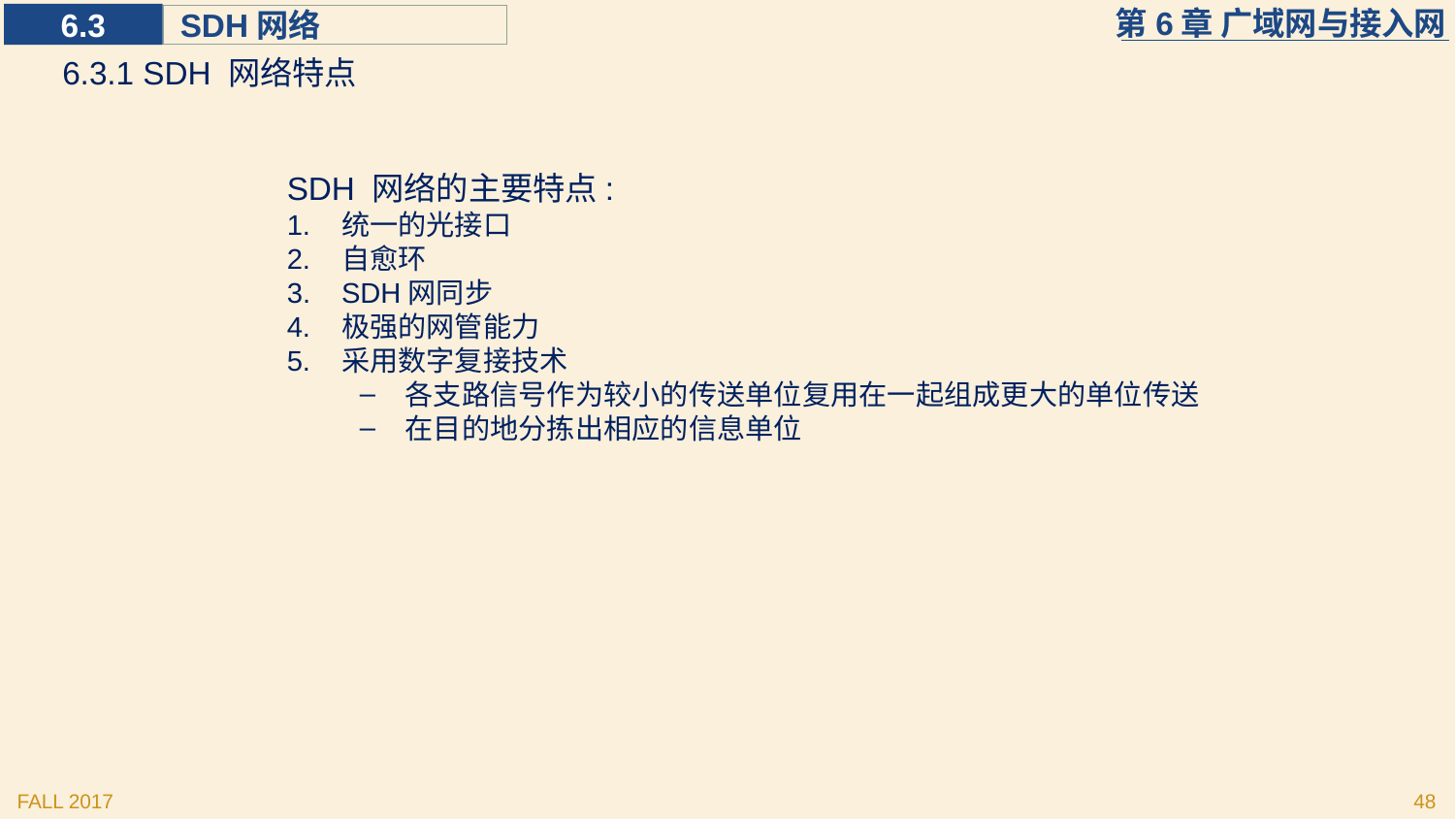

6.3.1 SDH 网络特点
SDH 网络的主要特点:
统一的光接口
自愈环
SDH网同步
极强的网管能力
采用数字复接技术
各支路信号作为较小的传送单位复用在一起组成更大的单位传送
在目的地分拣出相应的信息单位